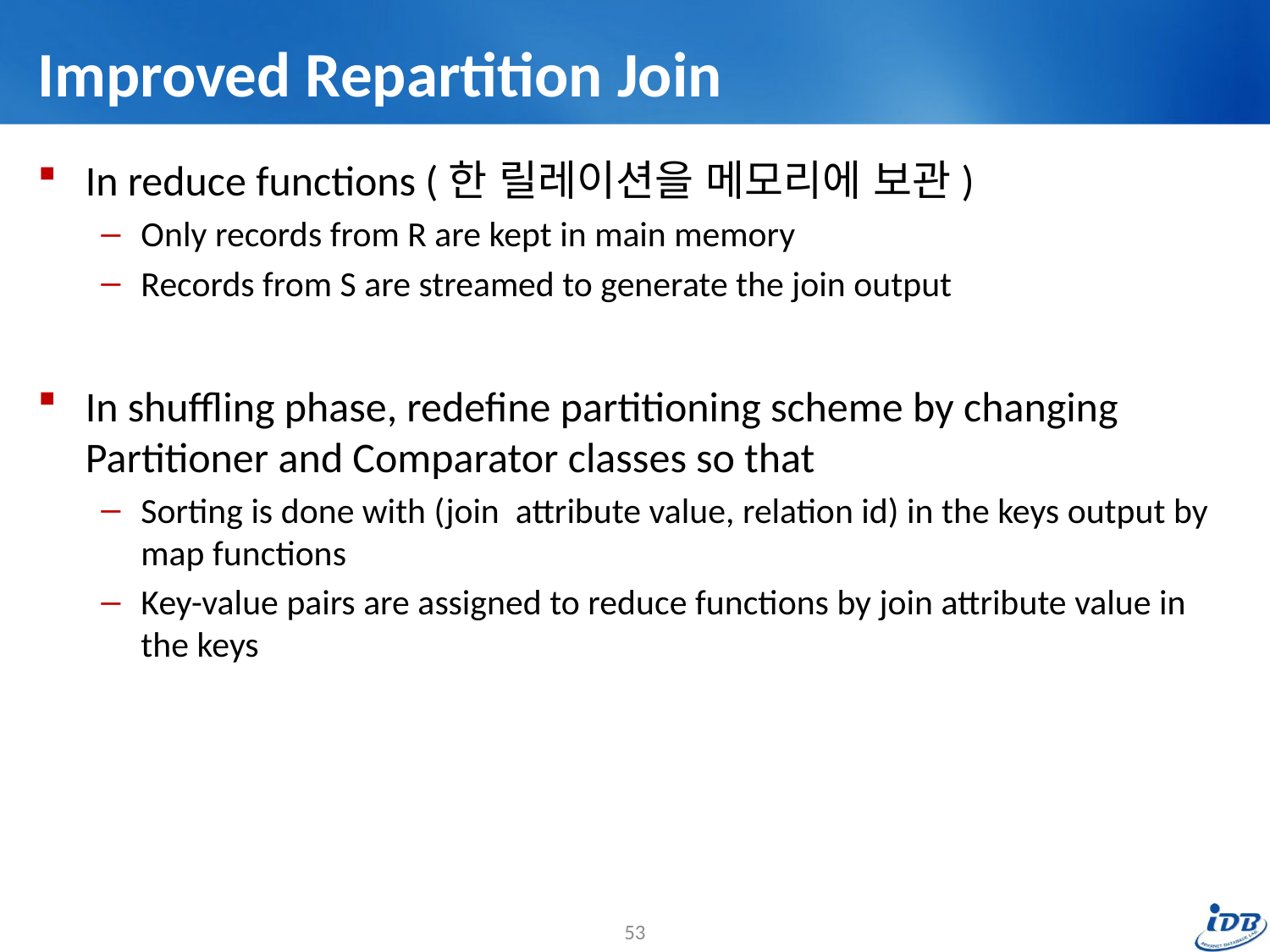

# Improved Repartition Join
In reduce functions (한 릴레이션을 메모리에 보관)
Only records from R are kept in main memory
Records from S are streamed to generate the join output

In shuffling phase, redefine partitioning scheme by changing Partitioner and Comparator classes so that
Sorting is done with (join  attribute value, relation id) in the keys output by map functions
Key-value pairs are assigned to reduce functions by join attribute value in the keys
53